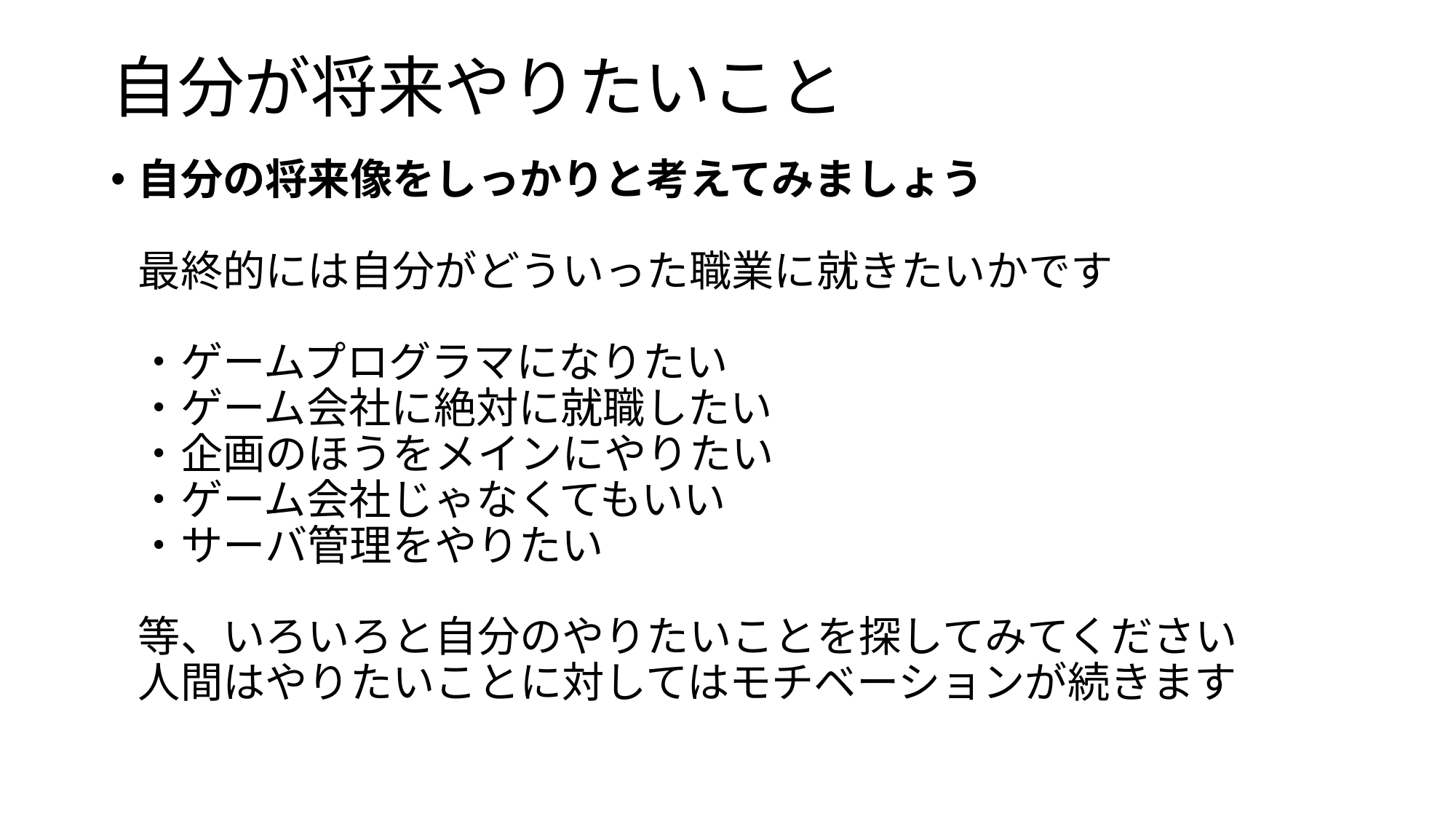

# 自分が将来やりたいこと
自分の将来像をしっかりと考えてみましょう
最終的には自分がどういった職業に就きたいかです
・ゲームプログラマになりたい
・ゲーム会社に絶対に就職したい
・企画のほうをメインにやりたい
・ゲーム会社じゃなくてもいい
・サーバ管理をやりたい
等、いろいろと自分のやりたいことを探してみてください
人間はやりたいことに対してはモチベーションが続きます